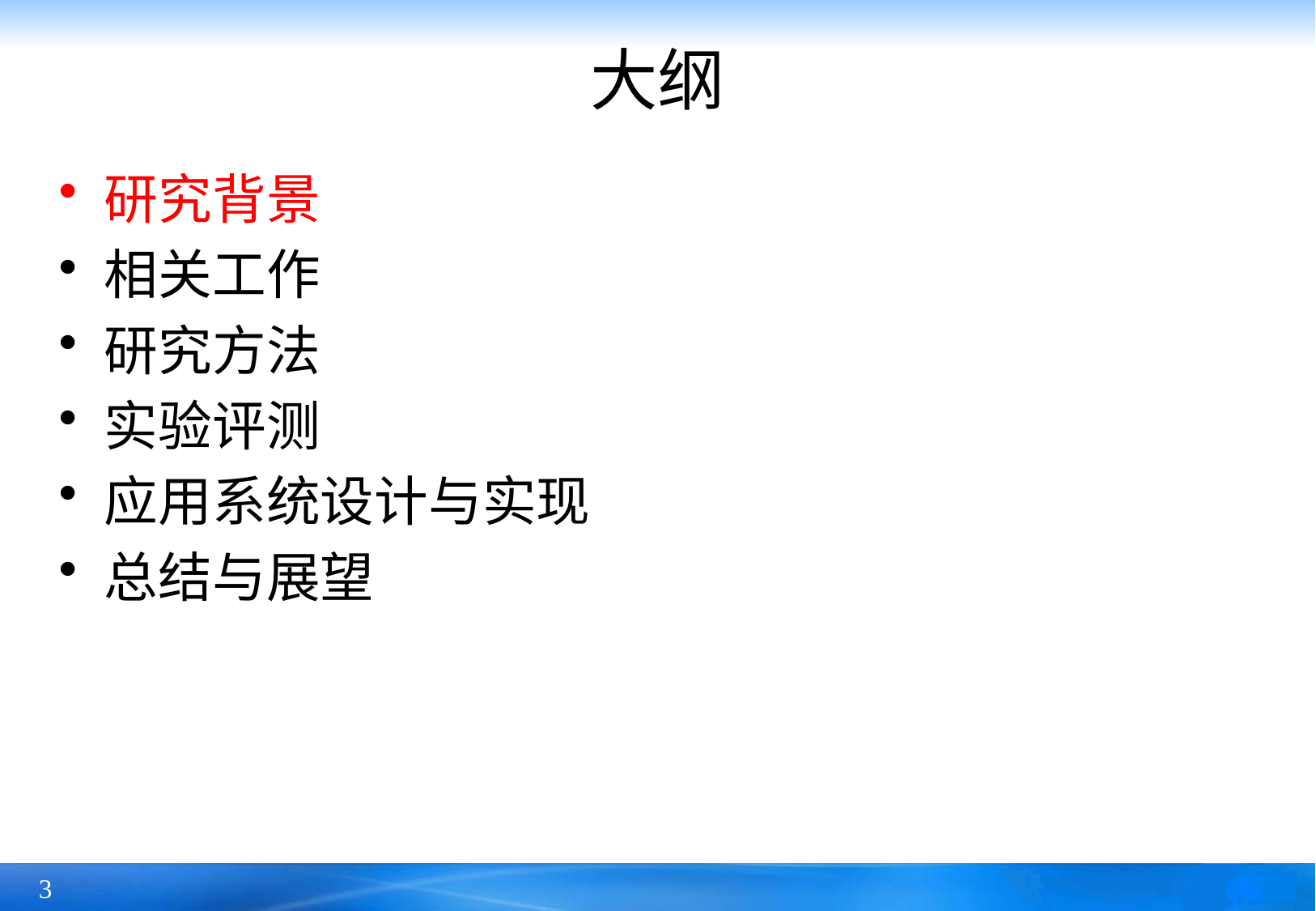

# 大纲
研究背景
相关工作
研究方法
实验评测
应用系统设计与实现
总结与展望